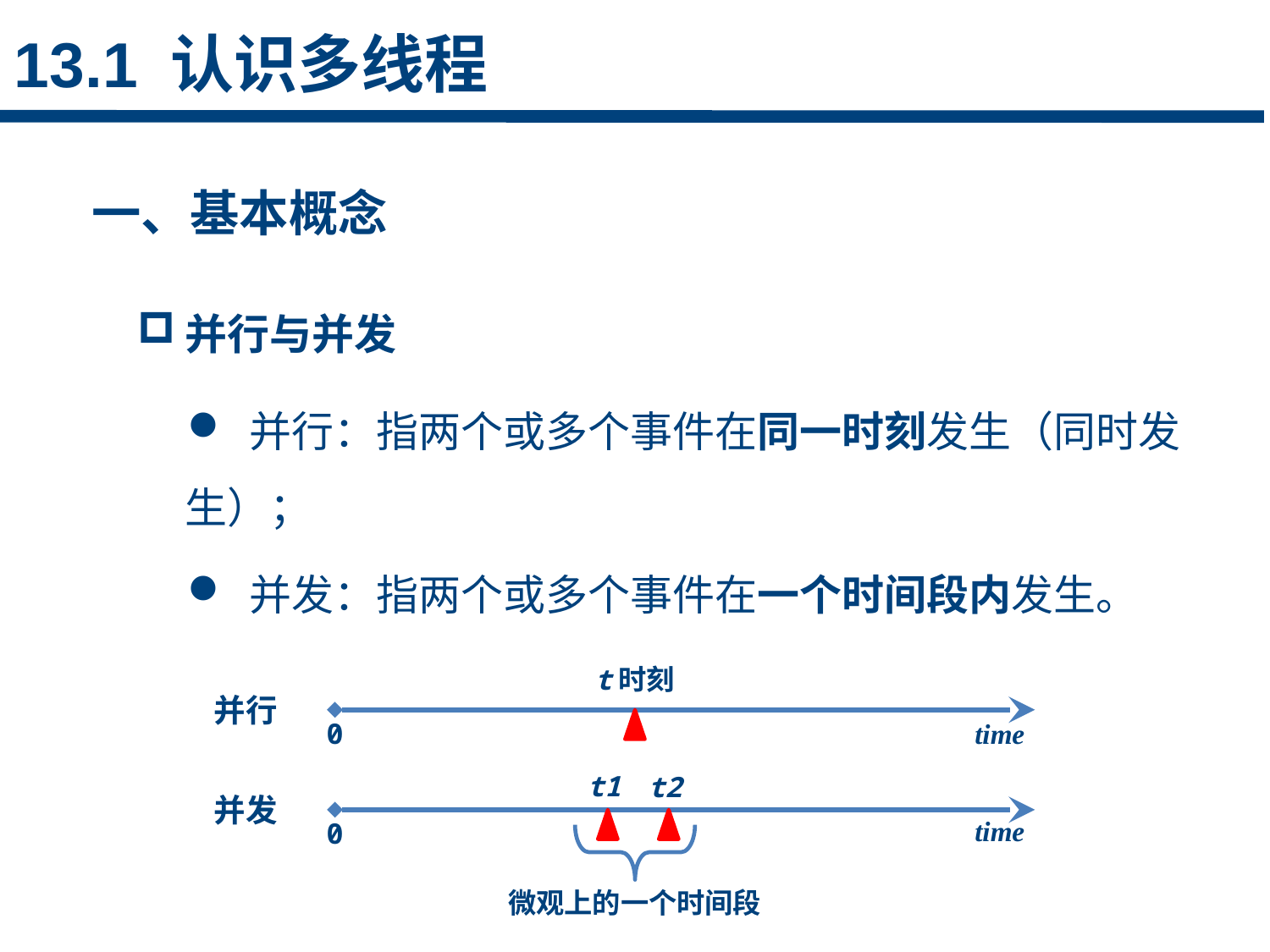

13.1 认识多线程
一、基本概念
点击添加文本
并行与并发
 并行：指两个或多个事件在同一时刻发生（同时发生）；
 并发：指两个或多个事件在一个时间段内发生。
点击添加文本
点击添加文本
t时刻
并行

time
0
t1
t2
并发

time
0

微观上的一个时间段
点击添加文本